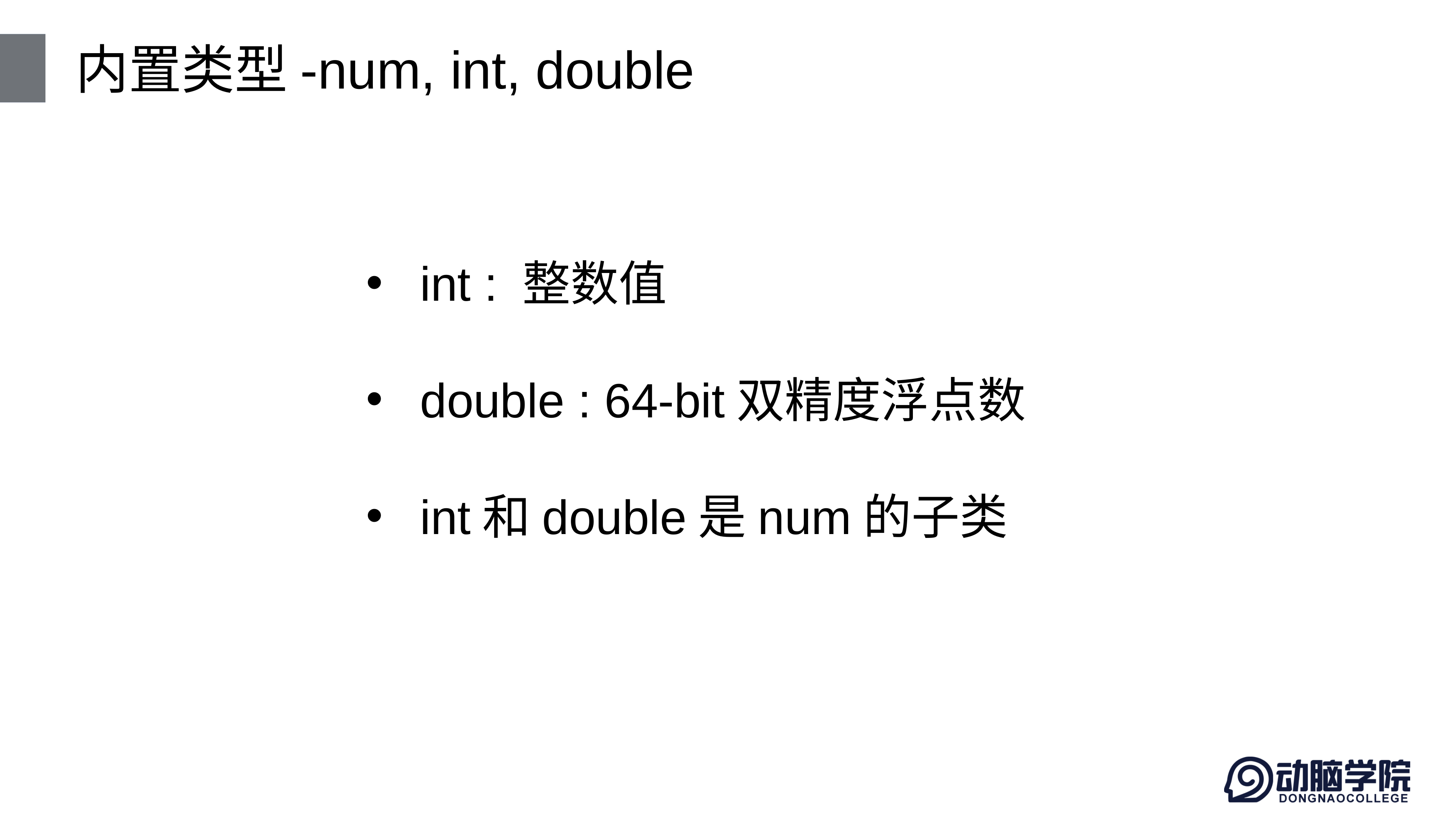

# 内置类型-num, int, double
int : 整数值
double : 64-bit双精度浮点数
int和double是num的子类